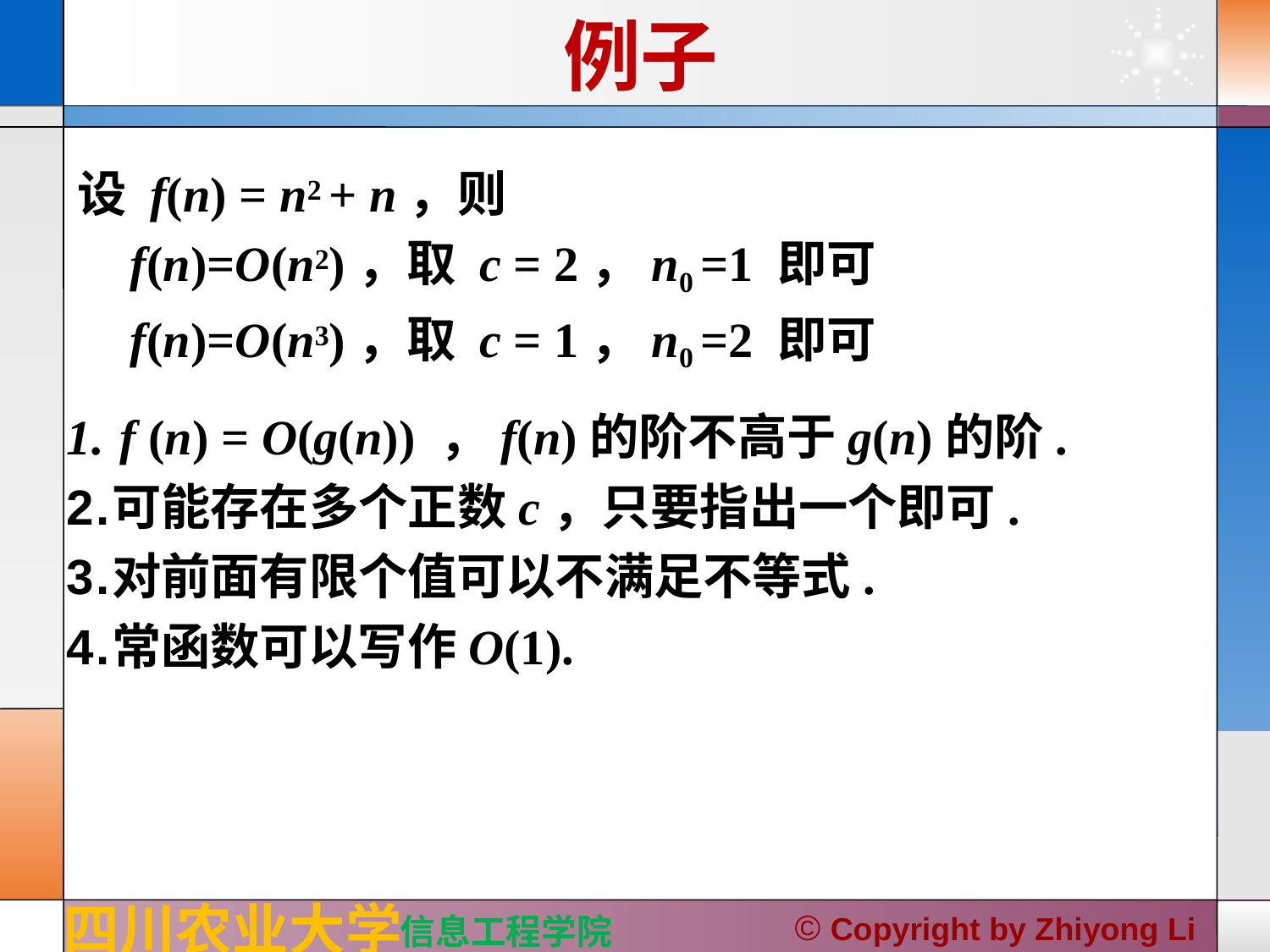

# 例子
设 f(n) = n2 + n，则
f(n)=O(n2)，取 c = 2，n0 =1 即可
f(n)=O(n3)，取 c = 1，n0 =2 即可
f (n) = O(g(n)) ，f(n)的阶不高于g(n)的阶.
可能存在多个正数c，只要指出一个即可.
对前面有限个值可以不满足不等式.
常函数可以写作O(1).